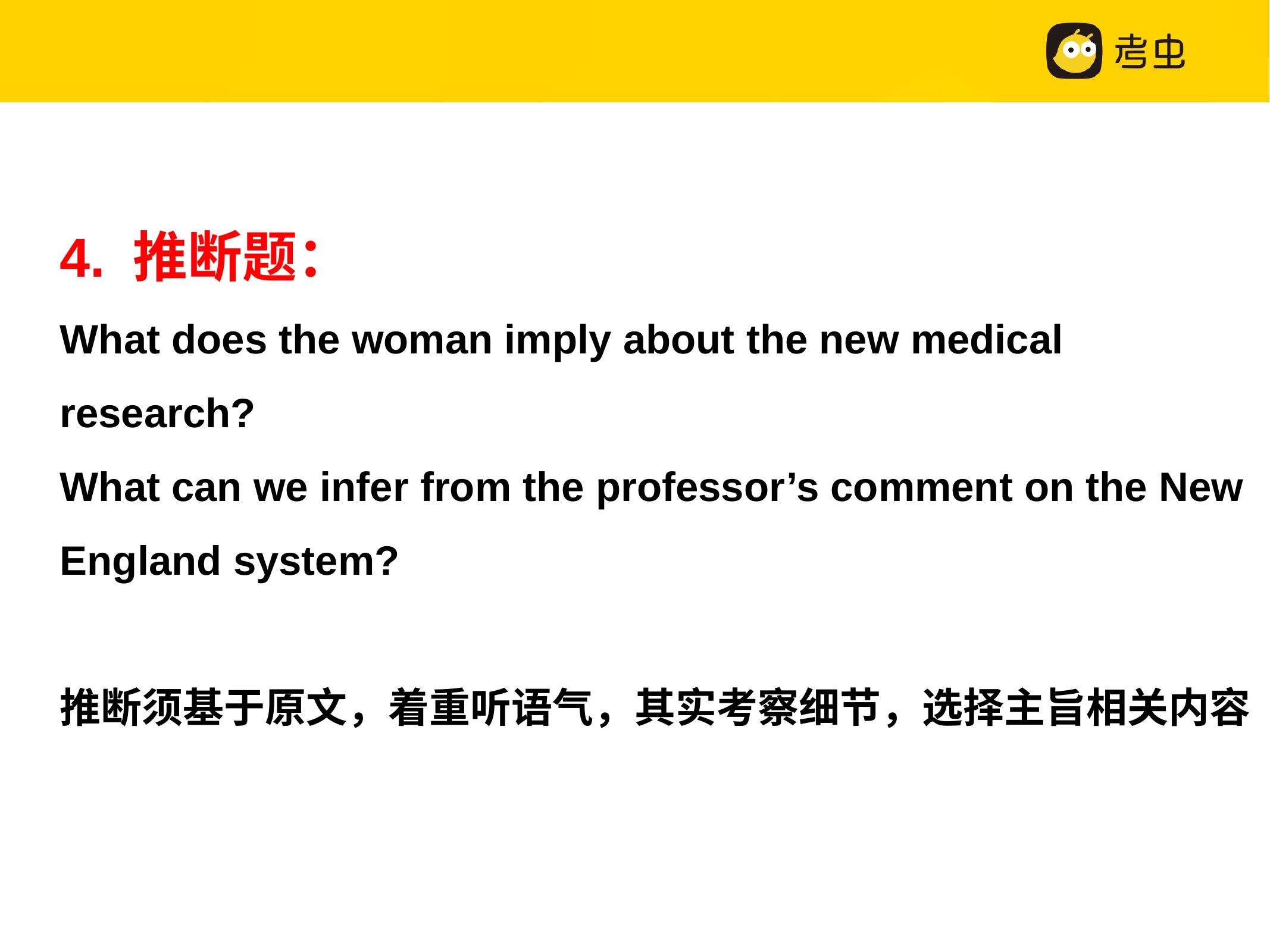

4. 推断题：
What does the woman imply about the new medical research?
What can we infer from the professor’s comment on the New England system?

推断须基于原文，着重听语气，其实考察细节，选择主旨相关内容